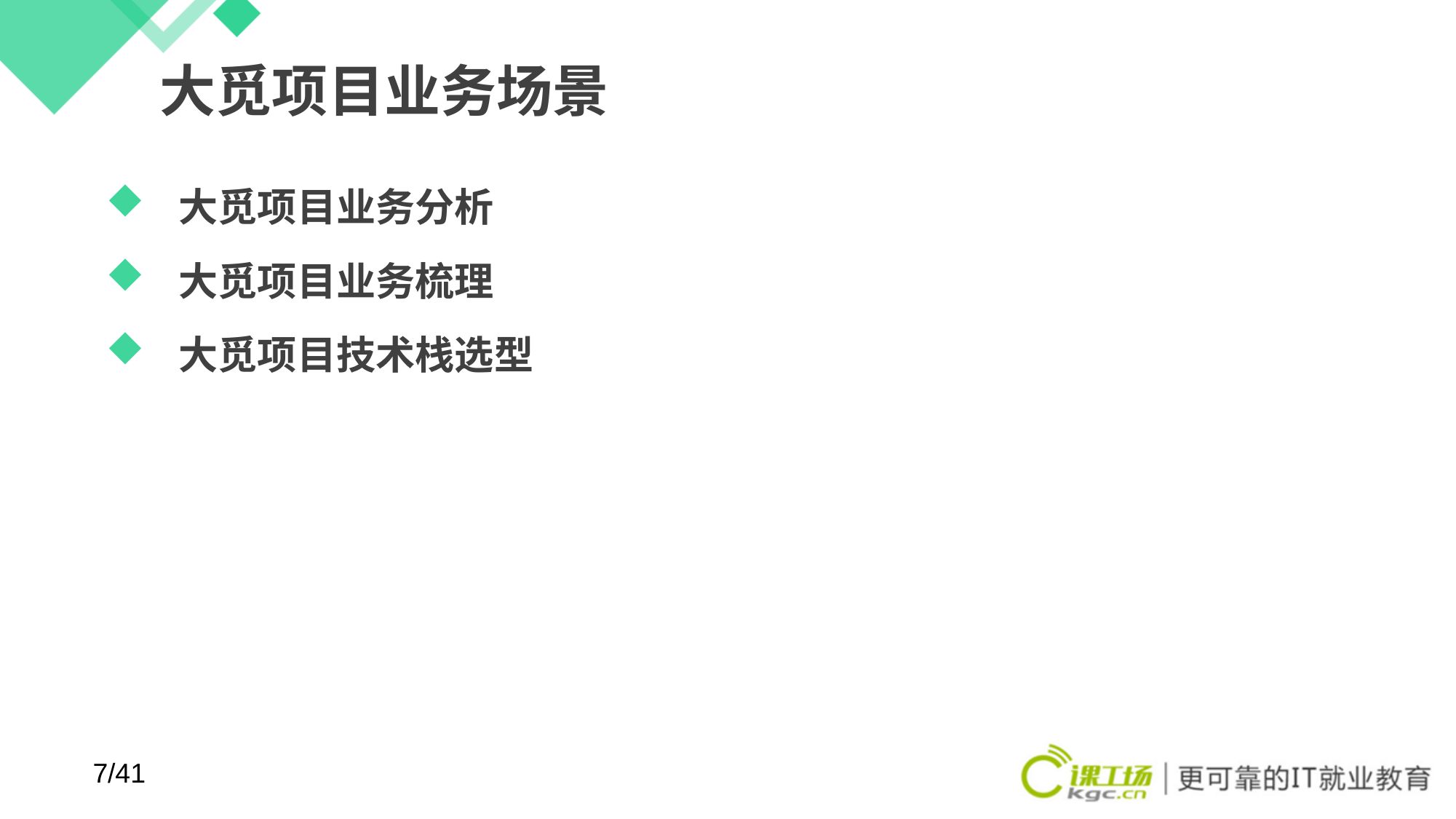

# 大觅项目业务场景
大觅项目业务分析
大觅项目业务梳理
大觅项目技术栈选型